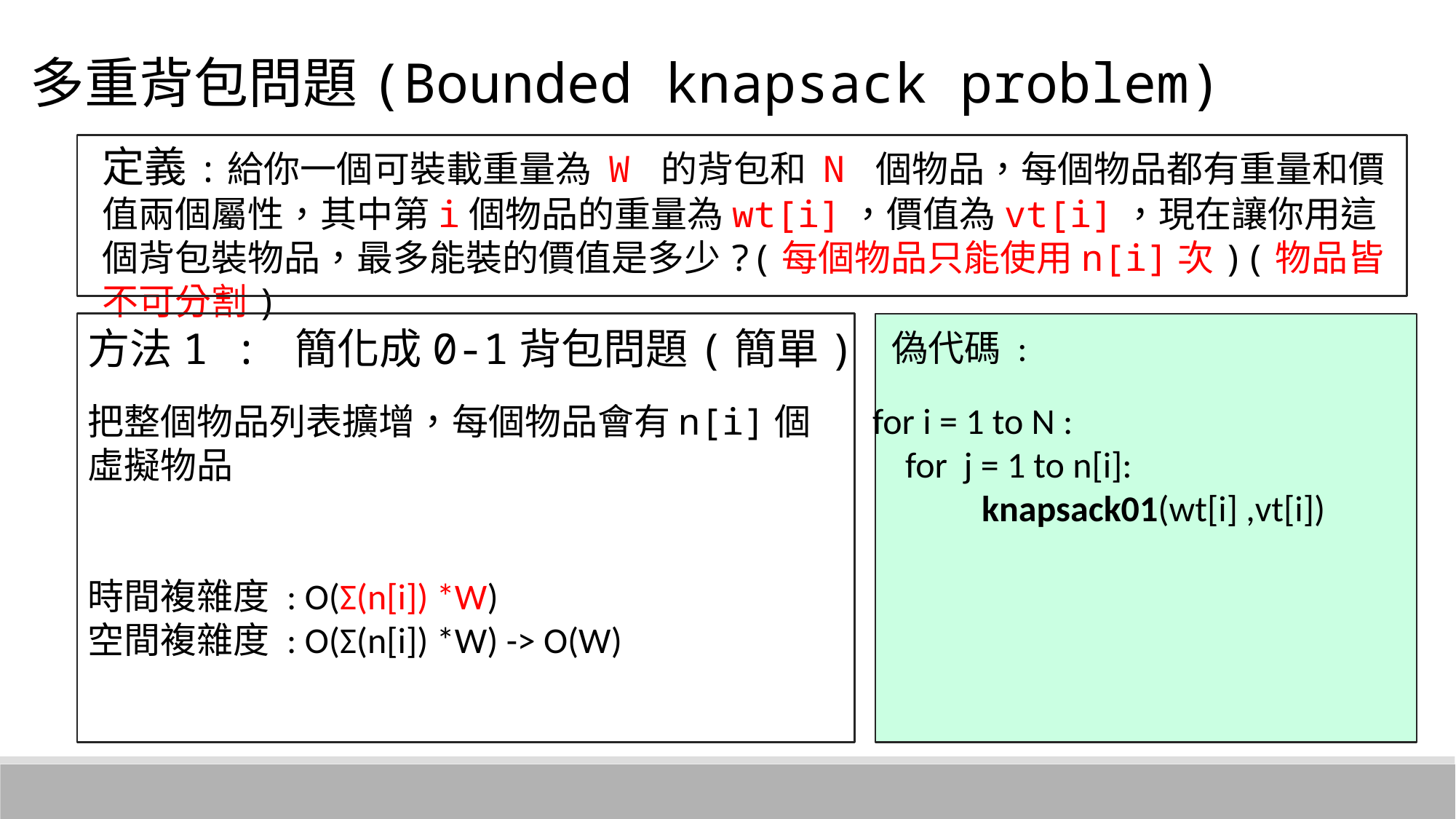

多重背包問題(Bounded knapsack problem)
定義:給你一個可裝載重量為 W 的背包和 N 個物品，每個物品都有重量和價值兩個屬性，其中第i個物品的重量為wt[i]，價值為vt[i]，現在讓你用這個背包裝物品，最多能裝的價值是多少?(每個物品只能使用n[i]次)(物品皆不可分割)

方法1 : 簡化成0-1背包問題(簡單)
偽代碼 :
for i = 1 to N :
    for  j = 1 to n[i]:
	knapsack01(wt[i] ,vt[i])
把整個物品列表擴增，每個物品會有n[i]個虛擬物品
時間複雜度 : O(Σ(n[i]) *W)
空間複雜度 : O(Σ(n[i]) *W) -> O(W)